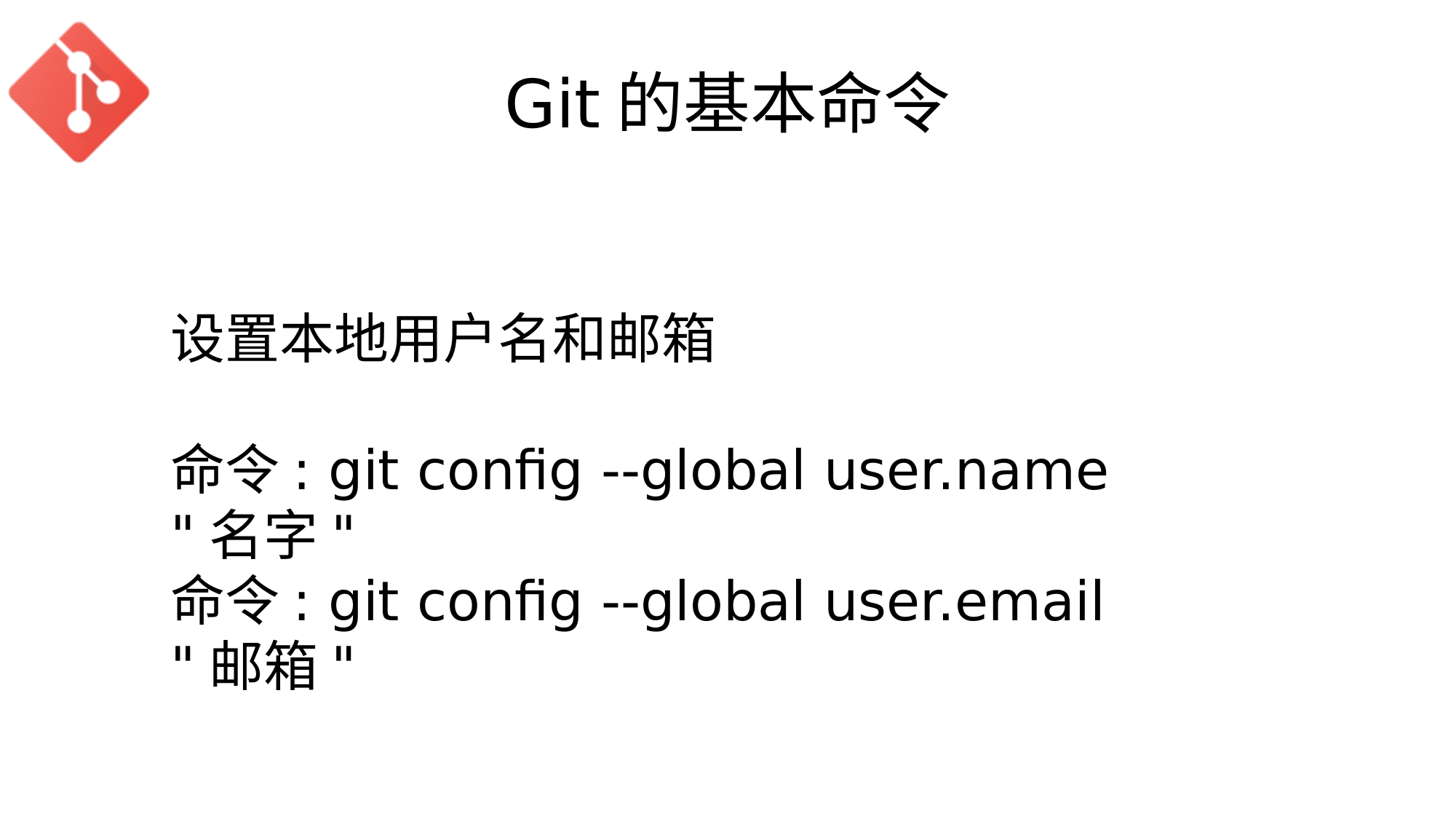

# Git的基本命令

设置本地用户名和邮箱

命令: git config --global user.name "名字"
命令: git config --global user.email "邮箱"